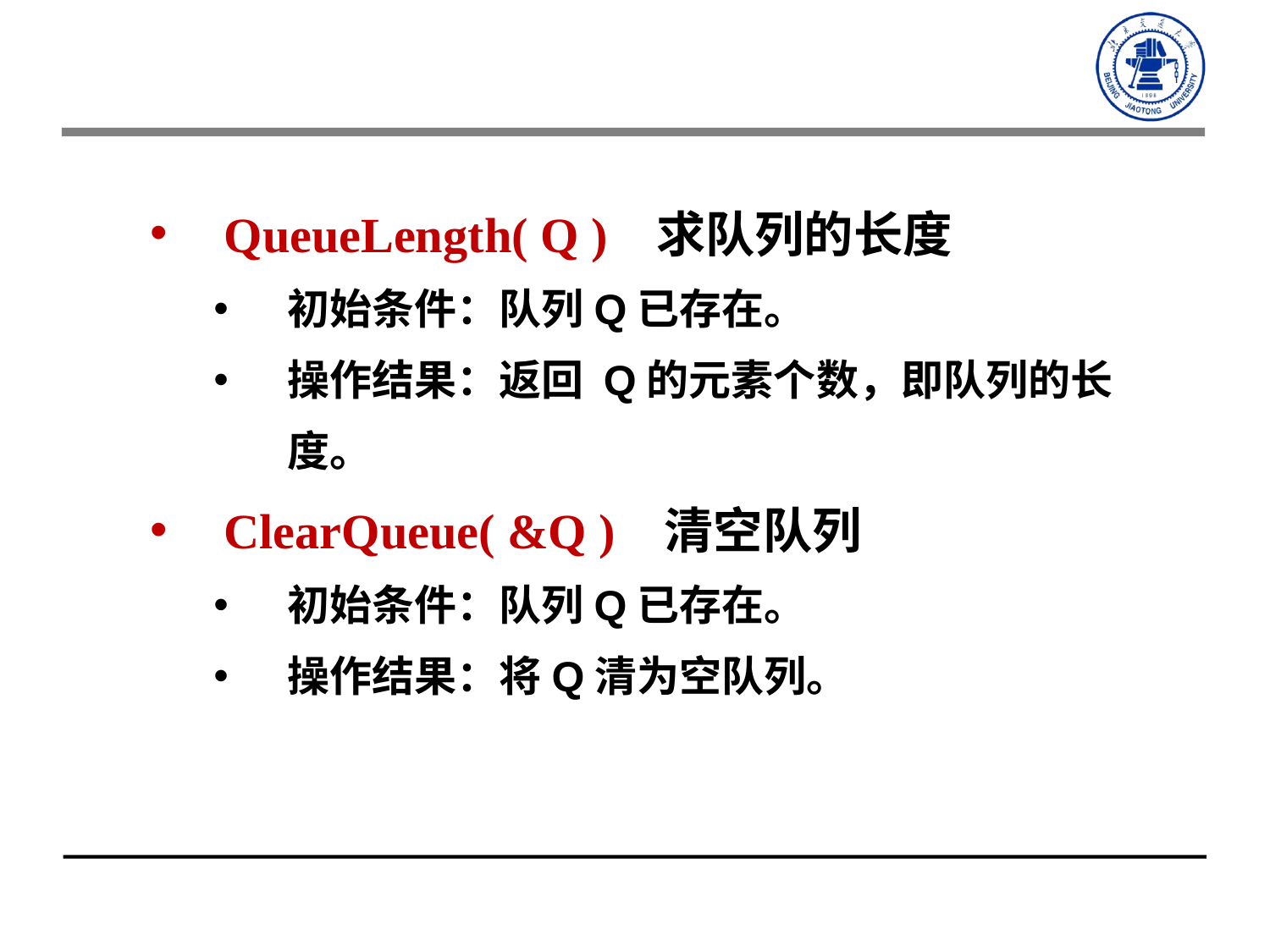

QueueLength( Q )   求队列的长度
初始条件：队列Q已存在。
操作结果：返回 Q的元素个数，即队列的长度。
ClearQueue( &Q )   清空队列
初始条件：队列Q已存在。
操作结果：将Q清为空队列。